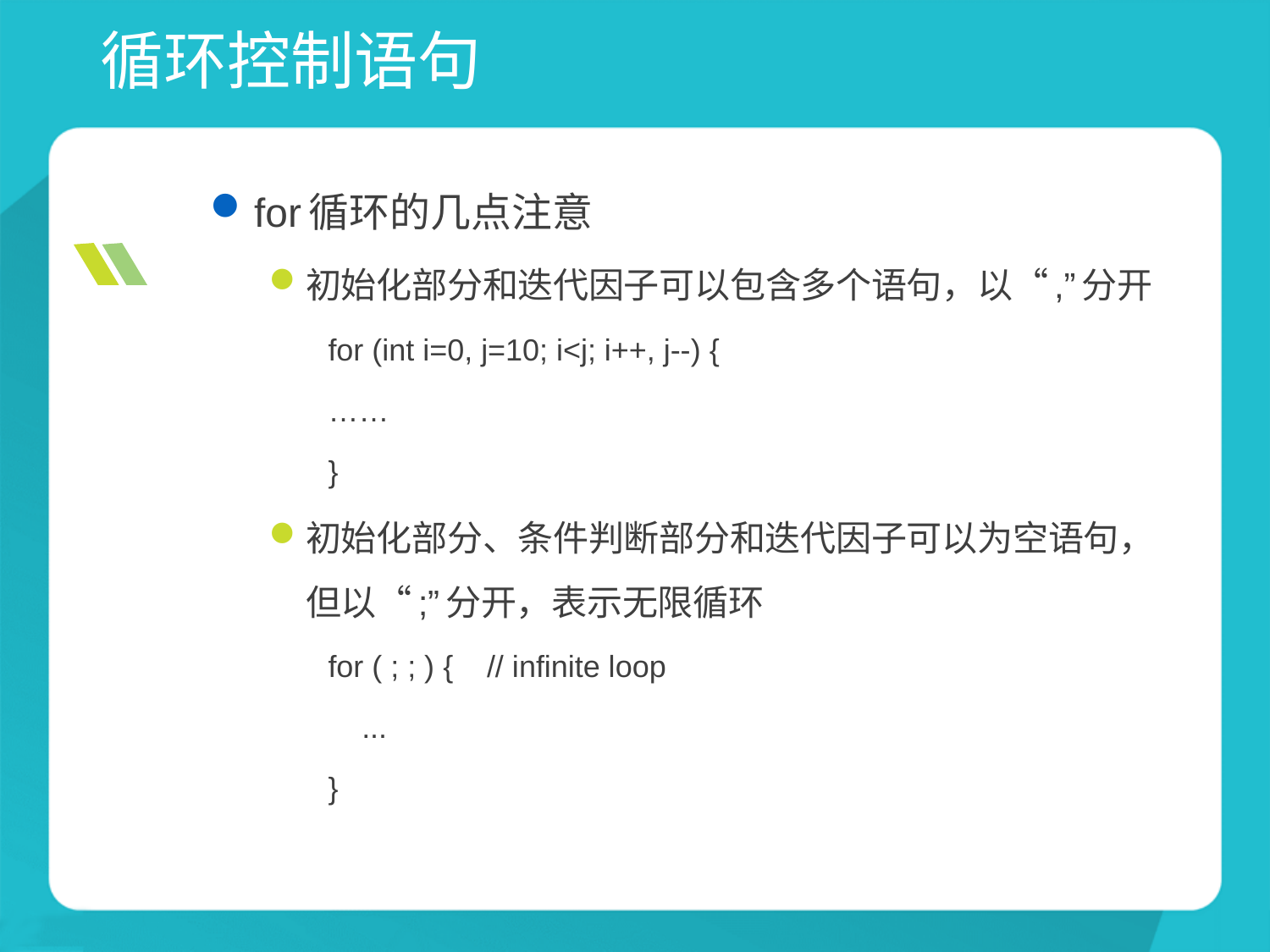

# 循环控制语句
for循环的几点注意
初始化部分和迭代因子可以包含多个语句，以“,”分开
for (int i=0, j=10; i<j; i++, j--) {
……
}
初始化部分、条件判断部分和迭代因子可以为空语句，但以“;”分开，表示无限循环
for ( ; ; ) {    // infinite loop
    ...
}